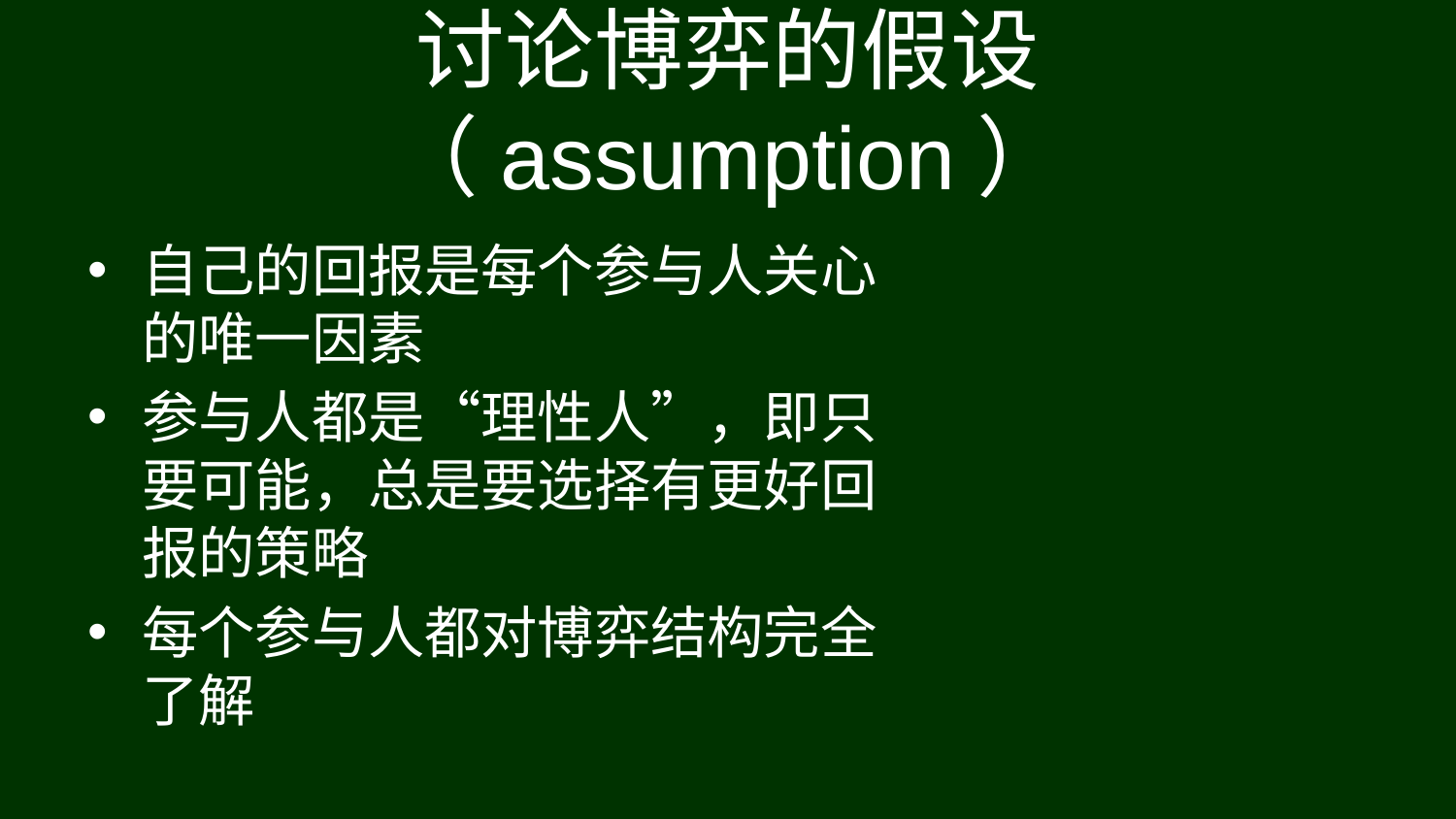

# 讨论博弈的假设（assumption）
自己的回报是每个参与人关心的唯一因素
参与人都是“理性人”，即只要可能，总是要选择有更好回报的策略
每个参与人都对博弈结构完全了解